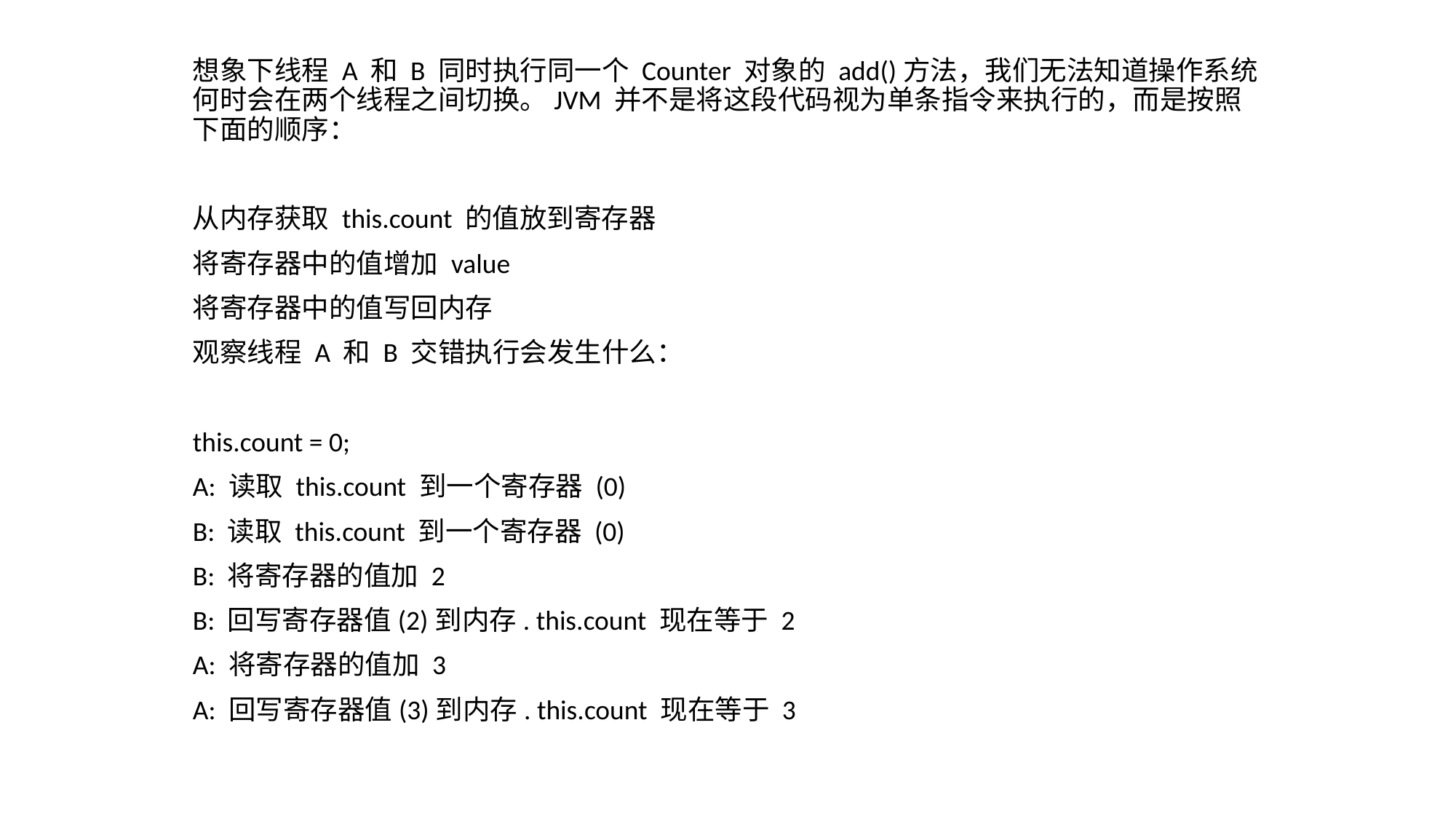

想象下线程 A 和 B 同时执行同一个 Counter 对象的 add()方法，我们无法知道操作系统何时会在两个线程之间切换。JVM 并不是将这段代码视为单条指令来执行的，而是按照下面的顺序：

从内存获取 this.count 的值放到寄存器
将寄存器中的值增加 value
将寄存器中的值写回内存
观察线程 A 和 B 交错执行会发生什么：

this.count = 0;
A: 读取 this.count 到一个寄存器 (0)
B: 读取 this.count 到一个寄存器 (0)
B: 将寄存器的值加 2
B: 回写寄存器值(2)到内存. this.count 现在等于 2
A: 将寄存器的值加 3
A: 回写寄存器值(3)到内存. this.count 现在等于 3